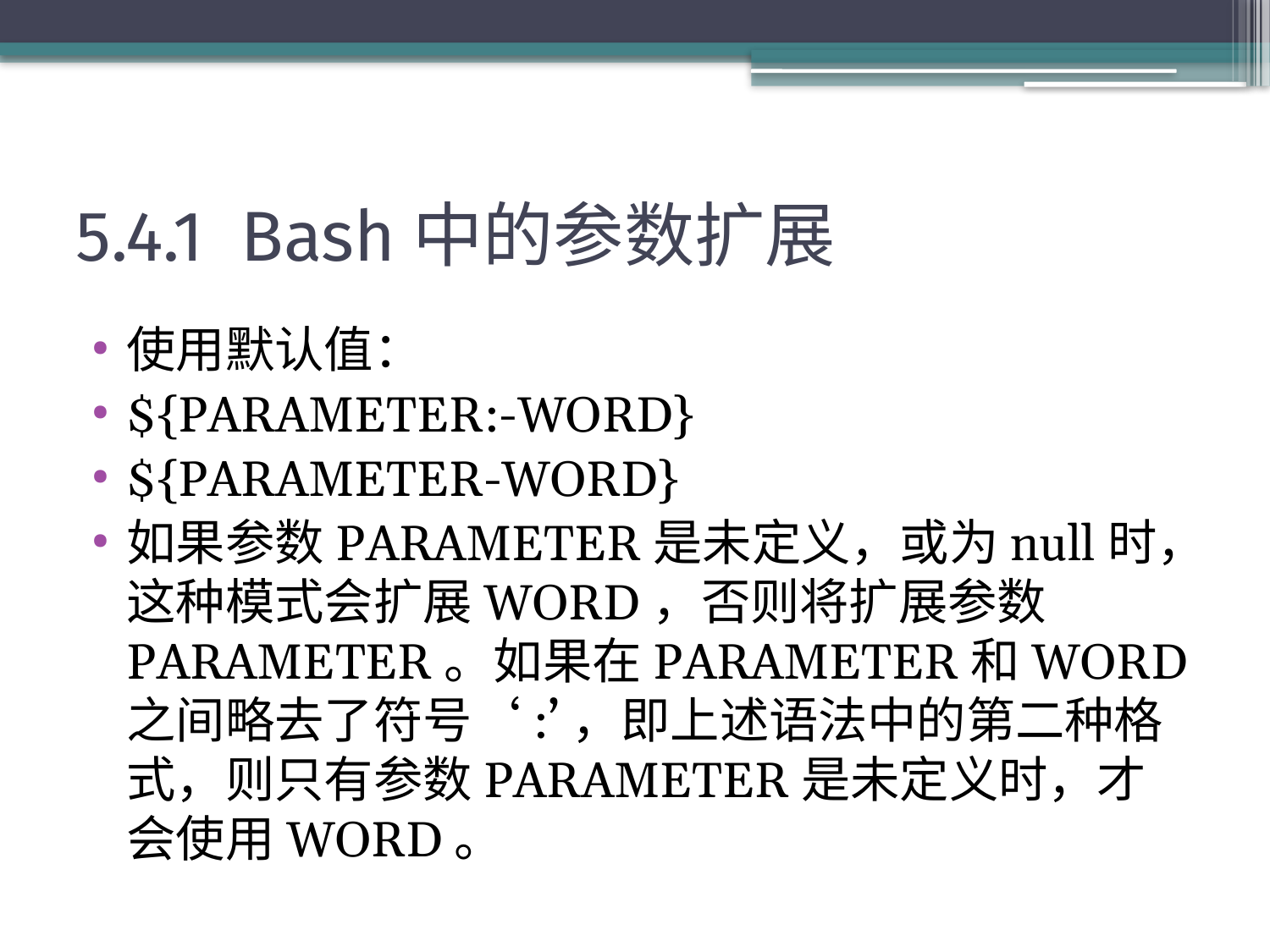

# 5.4.1  Bash中的参数扩展
使用默认值：
${PARAMETER:-WORD}
${PARAMETER-WORD}
如果参数PARAMETER是未定义，或为null时，这种模式会扩展WORD，否则将扩展参数PARAMETER。如果在PARAMETER和WORD之间略去了符号‘:’，即上述语法中的第二种格式，则只有参数PARAMETER是未定义时，才会使用WORD。